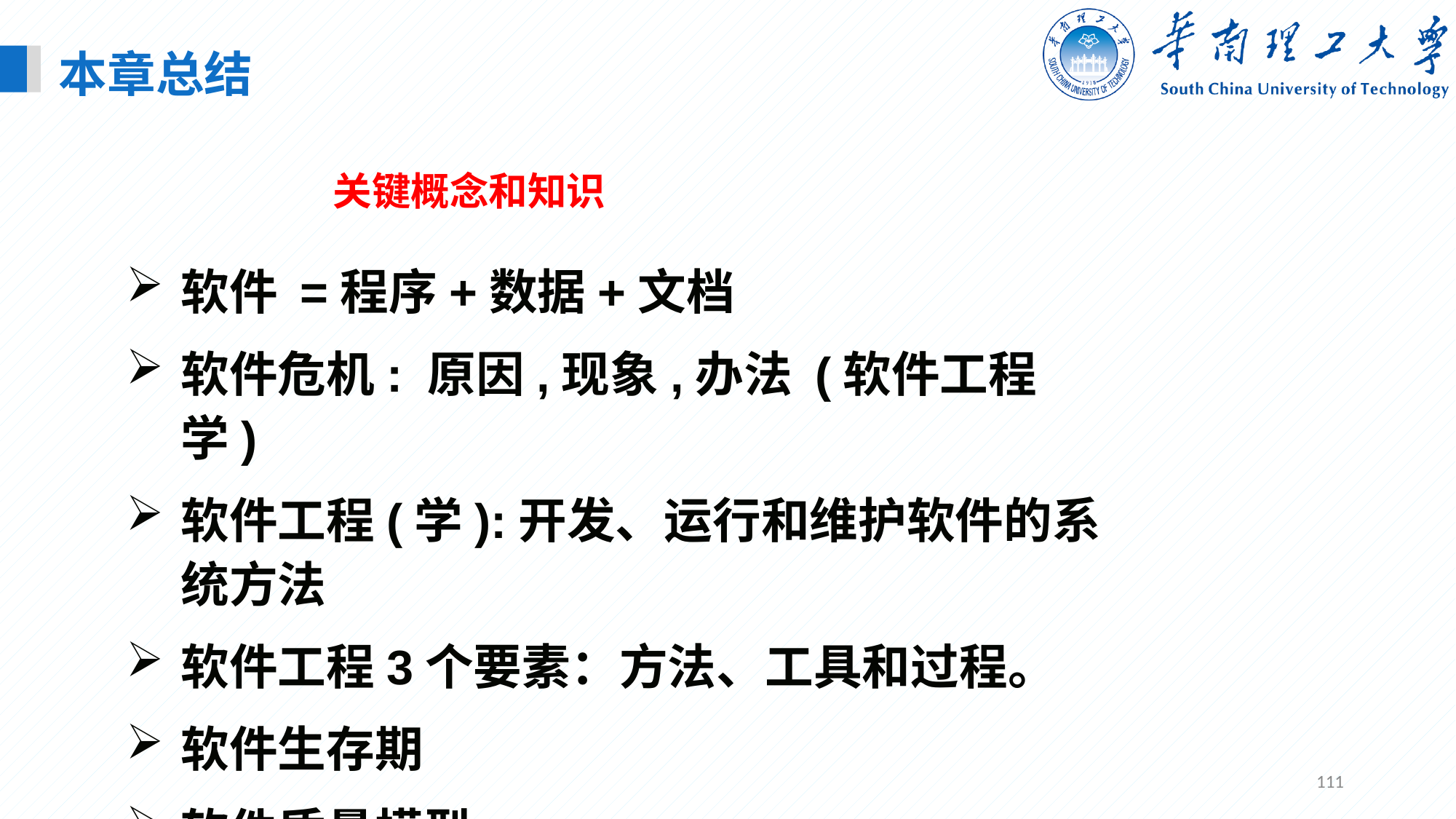

本章总结
关键概念和知识
软件 =程序+数据+文档
软件危机: 原因,现象,办法 (软件工程学)
软件工程(学):开发、运行和维护软件的系统方法
软件工程3个要素：方法、工具和过程。
软件生存期
软件质量模型
111